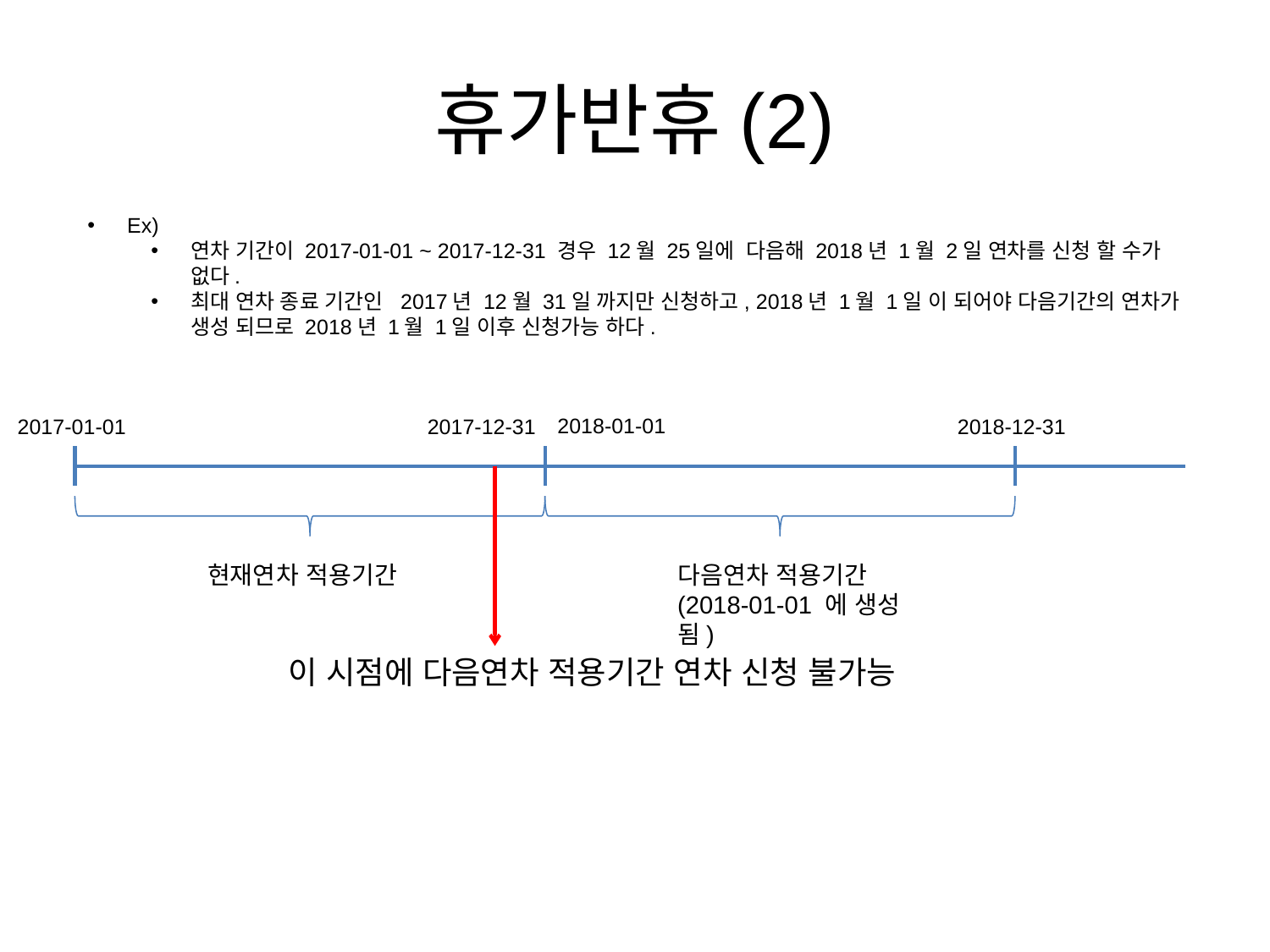

# 휴가반휴(2)
Ex)
연차 기간이 2017-01-01 ~ 2017-12-31 경우 12월 25일에  다음해 2018년 1월 2일 연차를 신청 할 수가 없다.
최대 연차 종료 기간인  2017년 12월 31일 까지만 신청하고, 2018년 1월 1일 이 되어야 다음기간의 연차가 생성 되므로 2018년 1월 1일 이후 신청가능 하다.

2018-01-01
2017-01-01
2017-12-31
2018-12-31
현재연차 적용기간
다음연차 적용기간
(2018-01-01 에 생성됨)
이 시점에 다음연차 적용기간 연차 신청 불가능